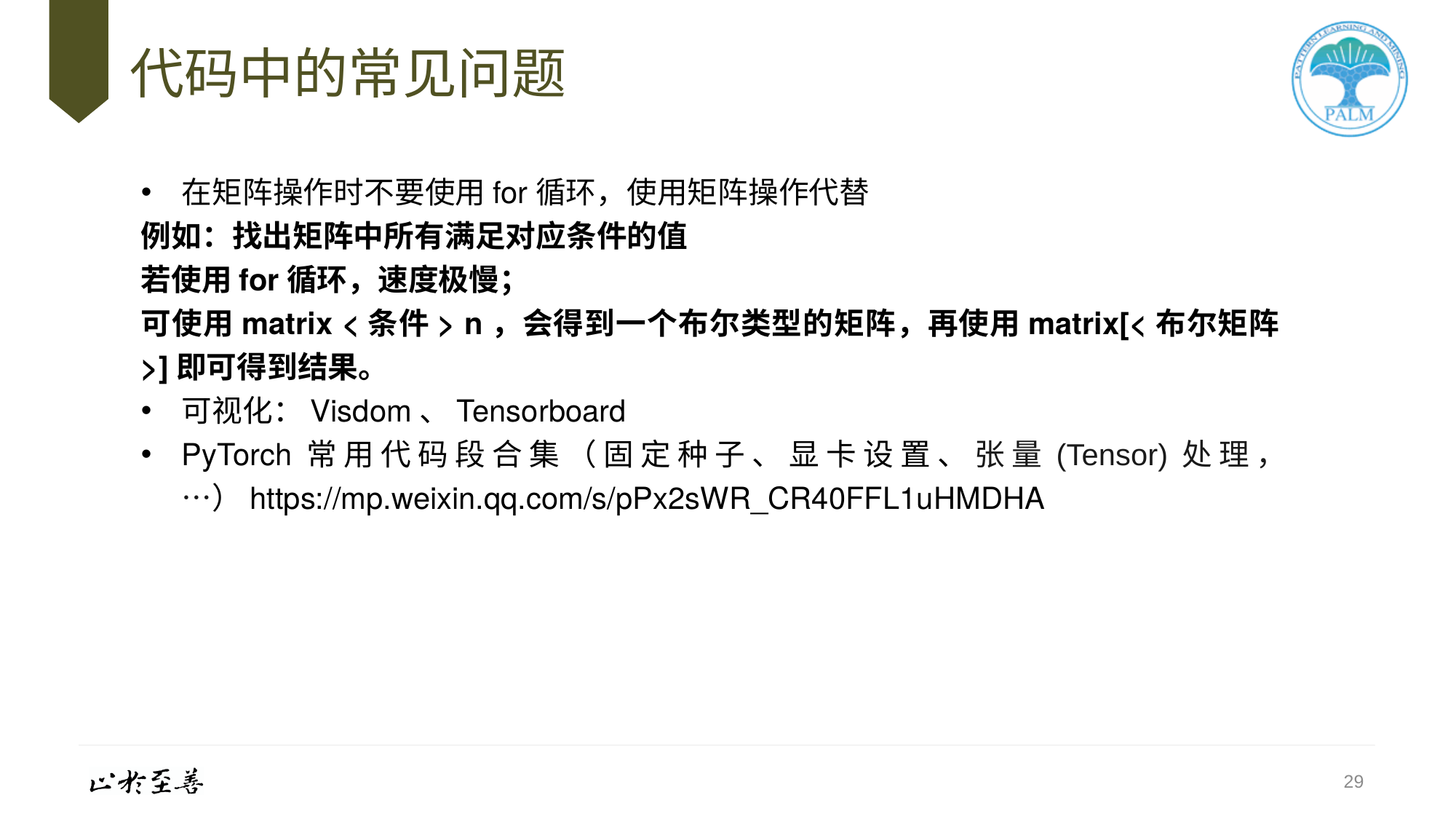

# 代码中的常见问题
在矩阵操作时不要使用for循环，使用矩阵操作代替
例如：找出矩阵中所有满足对应条件的值
若使用for循环，速度极慢；
可使用matrix <条件> n，会得到一个布尔类型的矩阵，再使用matrix[<布尔矩阵>]即可得到结果。
可视化：Visdom、Tensorboard
PyTorch常用代码段合集（固定种子、显卡设置、张量(Tensor)处理，…）https://mp.weixin.qq.com/s/pPx2sWR_CR40FFL1uHMDHA
29